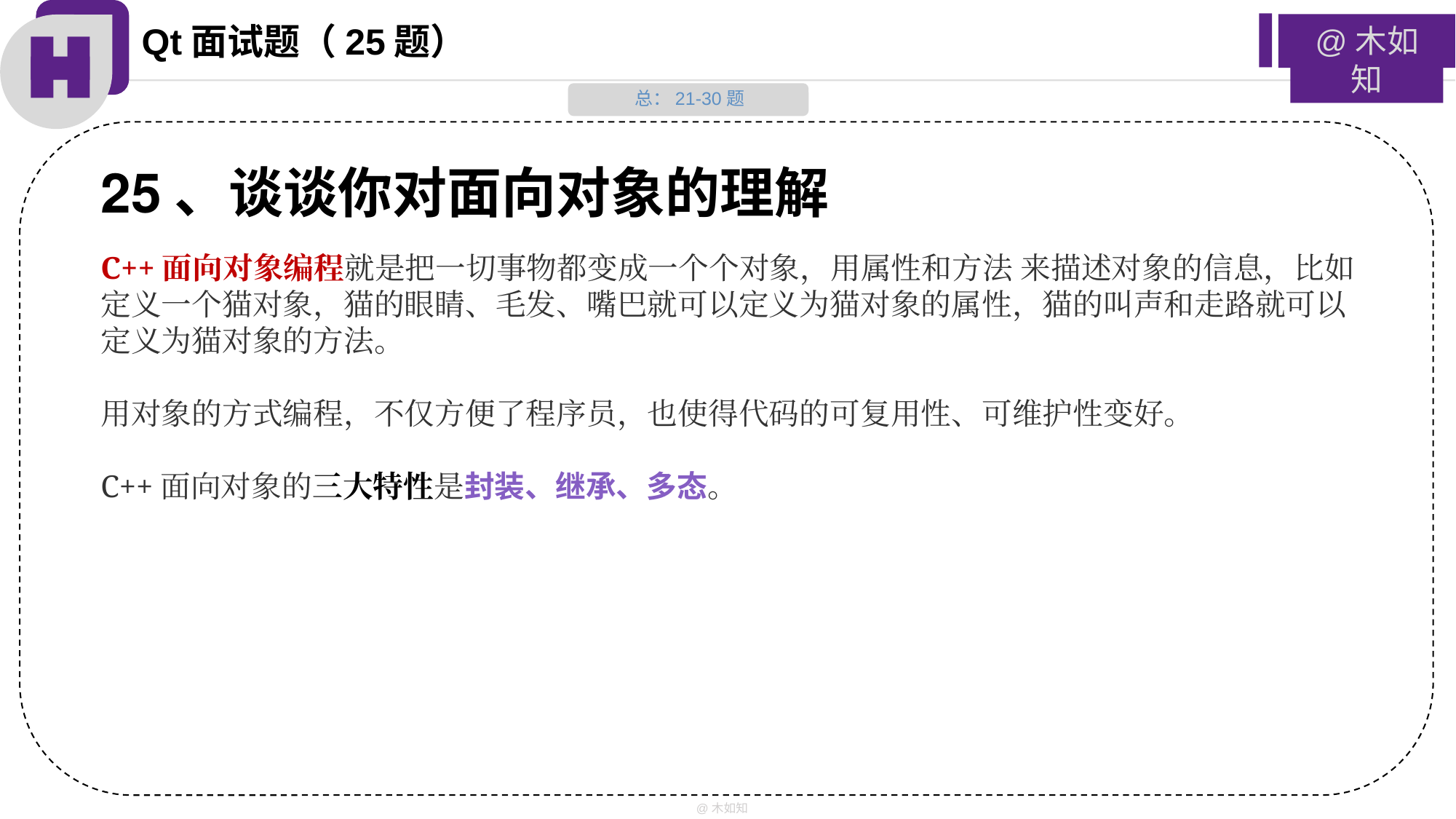

Qt面试题（25题）

@木如知
总：21-30题

25、谈谈你对面向对象的理解
C++面向对象编程就是把一切事物都变成一个个对象，用属性和方法 来描述对象的信息，比如定义一个猫对象，猫的眼睛、毛发、嘴巴就可以定义为猫对象的属性，猫的叫声和走路就可以定义为猫对象的方法。

用对象的方式编程，不仅方便了程序员，也使得代码的可复用性、可维护性变好。

C++面向对象的三大特性是封装、继承、多态。
@木如知